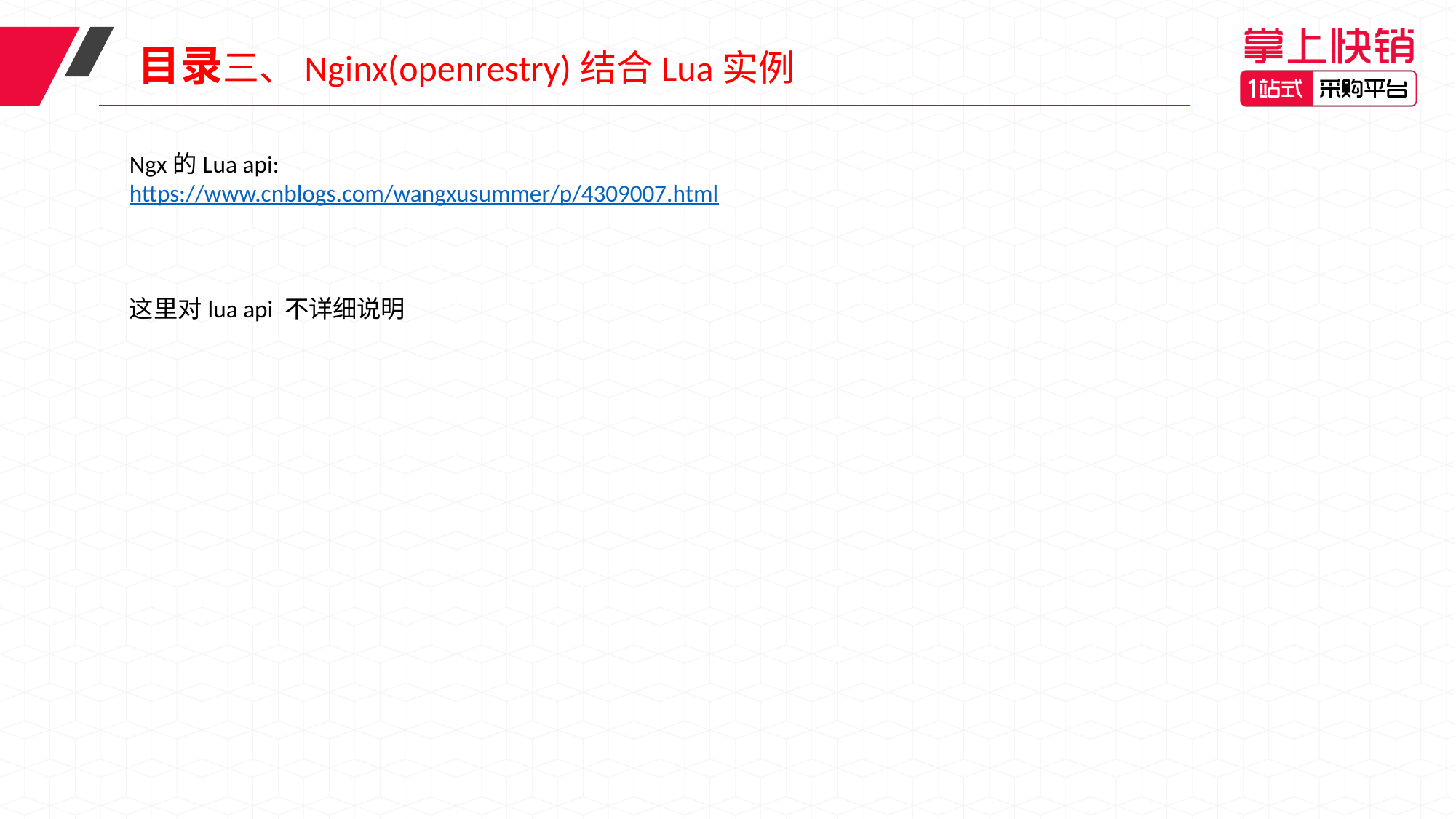

目录三、Nginx(openrestry)结合Lua实例

Ngx的Lua api:
https://www.cnblogs.com/wangxusummer/p/4309007.html

这里对lua api 不详细说明